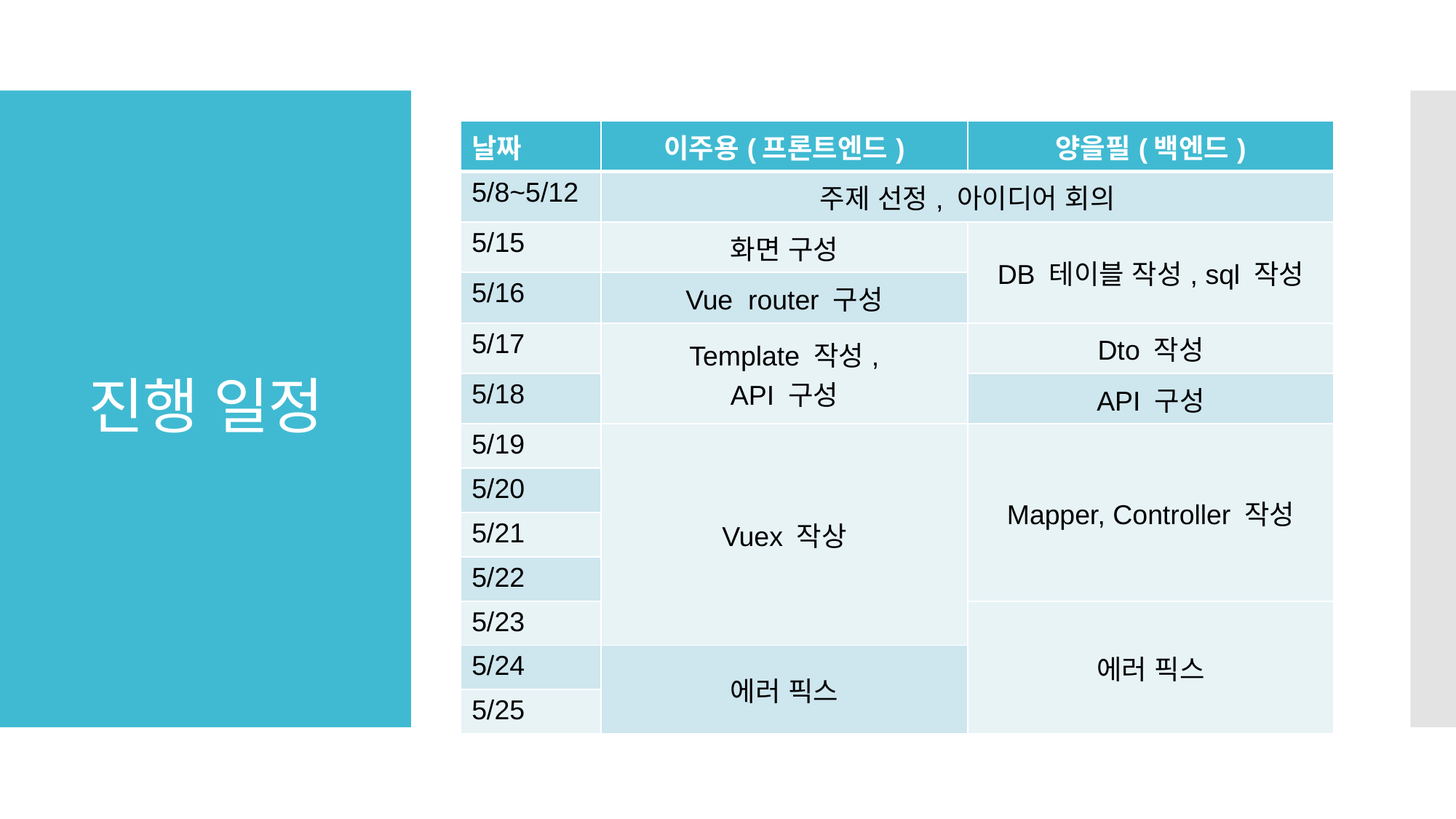

| 날짜 | 이주용(프론트엔드) | 양을필(백엔드) |
| --- | --- | --- |
| 5/8~5/12 | 주제 선정, 아이디어 회의 |  |
| 5/15 | 화면 구성 | DB 테이블 작성, sql 작성 |
| 5/16 | Vue router 구성 |  |
| 5/17 | Template 작성, API 구성 | Dto 작성 |
| 5/18 |  | API 구성 |
| 5/19 | Vuex 작상 | Mapper, Controller 작성 |
| 5/20 |  |  |
| 5/21 |  |  |
| 5/22 |  |  |
| 5/23 |  | 에러 픽스 |
| 5/24 | 에러 픽스 |  |
| 5/25 |  |  |
# 진행 일정